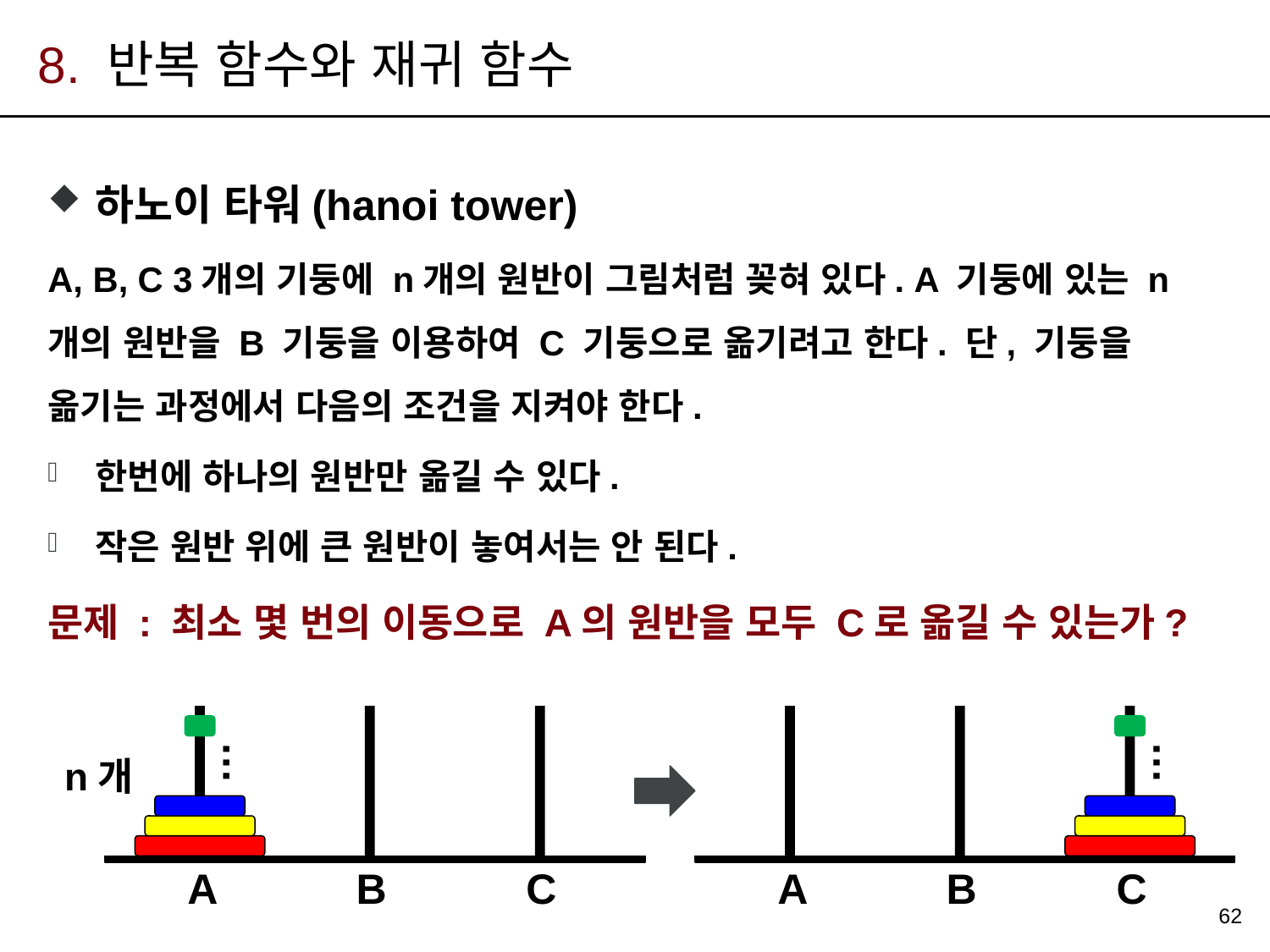

# 8. 반복 함수와 재귀 함수
하노이 타워(hanoi tower)
A, B, C 3개의 기둥에 n개의 원반이 그림처럼 꽂혀 있다. A 기둥에 있는 n개의 원반을 B 기둥을 이용하여 C 기둥으로 옮기려고 한다. 단, 기둥을 옮기는 과정에서 다음의 조건을 지켜야 한다.
한번에 하나의 원반만 옮길 수 있다.
작은 원반 위에 큰 원반이 놓여서는 안 된다.
문제 : 최소 몇 번의 이동으로 A의 원반을 모두 C로 옮길 수 있는가?

…
…
n개

A
B
C

A
B
C
62